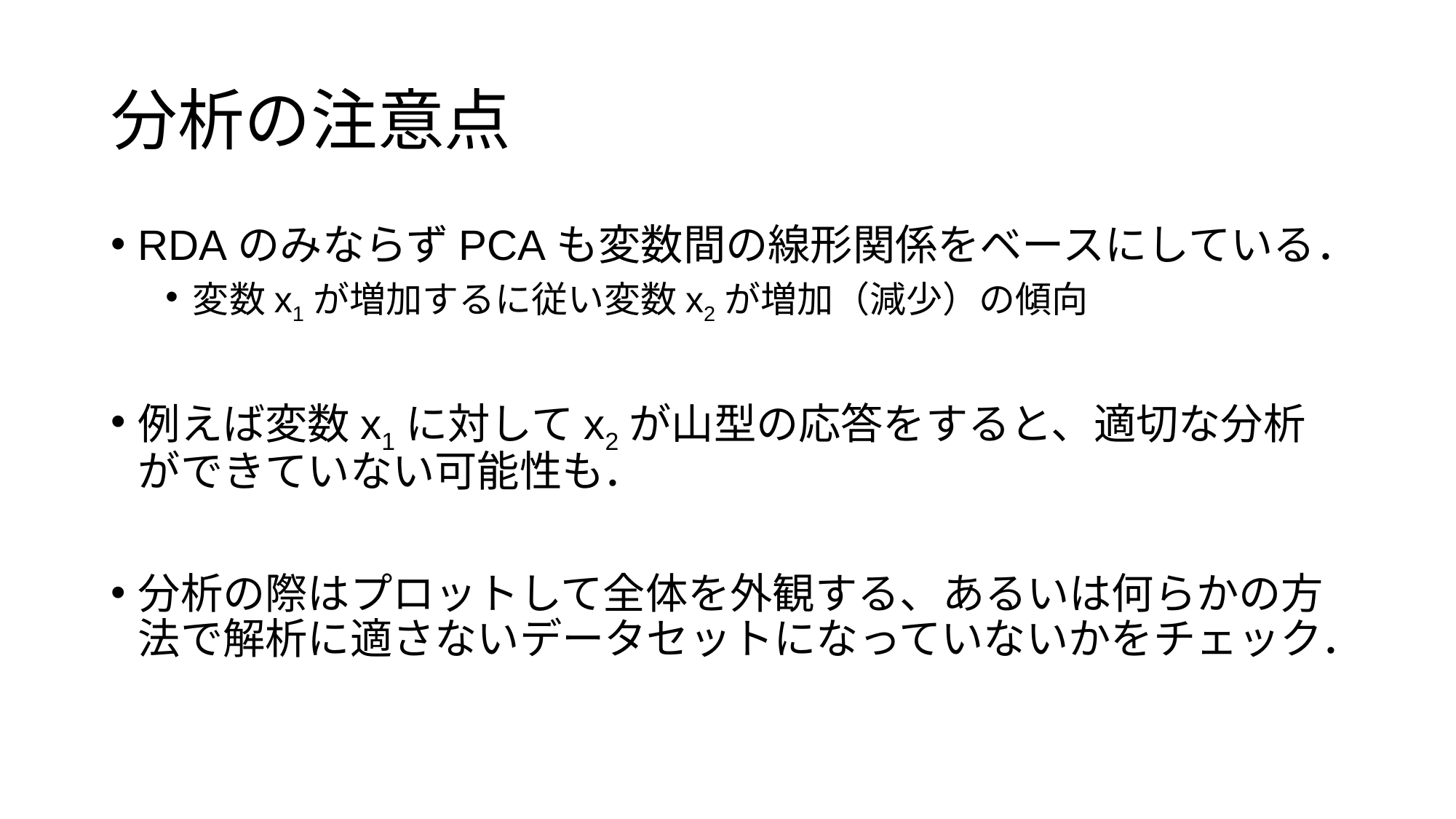

# 分析の注意点
RDAのみならずPCAも変数間の線形関係をベースにしている．
変数x1が増加するに従い変数x2が増加（減少）の傾向

例えば変数x1に対してx2が山型の応答をすると、適切な分析ができていない可能性も．

分析の際はプロットして全体を外観する、あるいは何らかの方法で解析に適さないデータセットになっていないかをチェック．